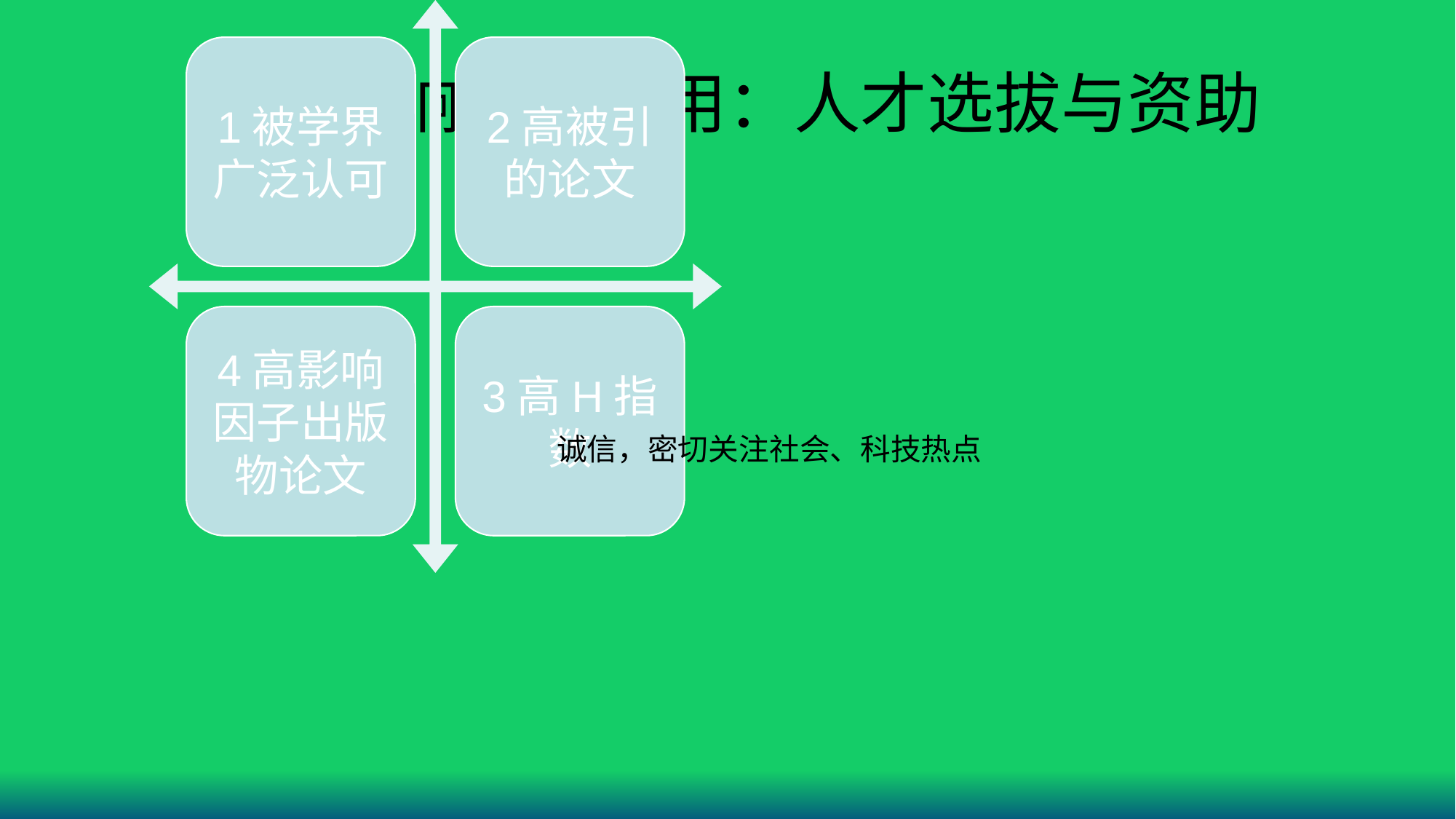

# 学术影响力的利用：人才选拔与资助
1被学界广泛认可
2高被引的论文
4高影响因子出版物论文
3高H指数
诚信，密切关注社会、科技热点